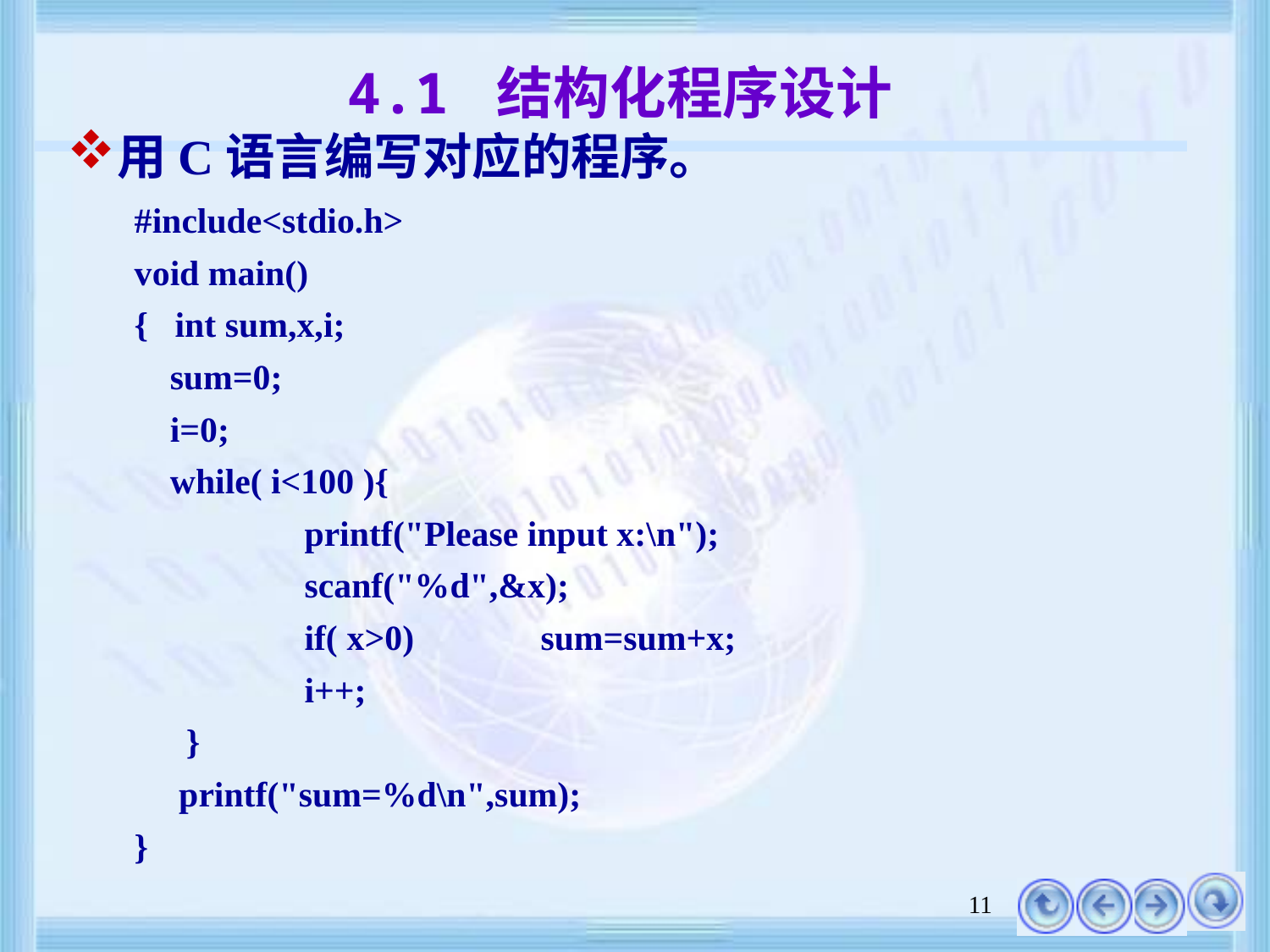

# 4.1 结构化程序设计
用C语言编写对应的程序。
#include<stdio.h>
void main()
{   int sum,x,i;
    sum=0;
    i=0;
    while( i<100 ){
		  printf("Please input x:\n");
		  scanf("%d",&x);
		  if( x>0) 	sum=sum+x;
		  i++;
	   }
     printf("sum=%d\n",sum);
}
11